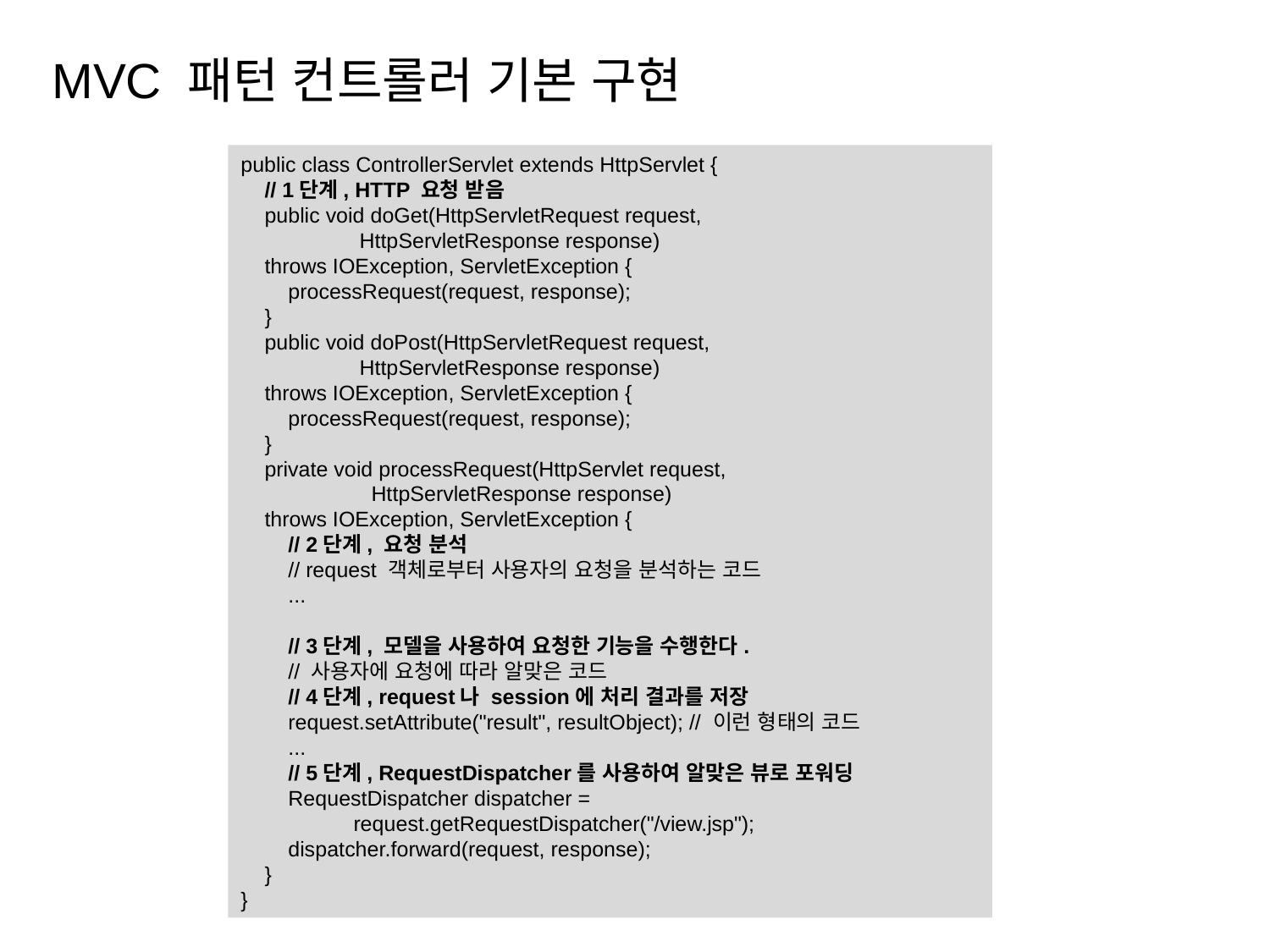

# MVC 패턴 컨트롤러 기본 구현
public class ControllerServlet extends HttpServlet {
    // 1단계, HTTP 요청 받음
    public void doGet(HttpServletRequest request,
                    HttpServletResponse response)
    throws IOException, ServletException {
        processRequest(request, response);
    }
    public void doPost(HttpServletRequest request,
                    HttpServletResponse response)
    throws IOException, ServletException {
        processRequest(request, response);
    }
    private void processRequest(HttpServlet request,
                      HttpServletResponse response)
    throws IOException, ServletException {
        // 2단계, 요청 분석
        // request 객체로부터 사용자의 요청을 분석하는 코드
        ...

        // 3단계, 모델을 사용하여 요청한 기능을 수행한다.
        // 사용자에 요청에 따라 알맞은 코드
        // 4단계, request나 session에 처리 결과를 저장
        request.setAttribute("result", resultObject); // 이런 형태의 코드
        ...
        // 5단계, RequestDispatcher를 사용하여 알맞은 뷰로 포워딩
        RequestDispatcher dispatcher =
                   request.getRequestDispatcher("/view.jsp");
        dispatcher.forward(request, response);
    }
}